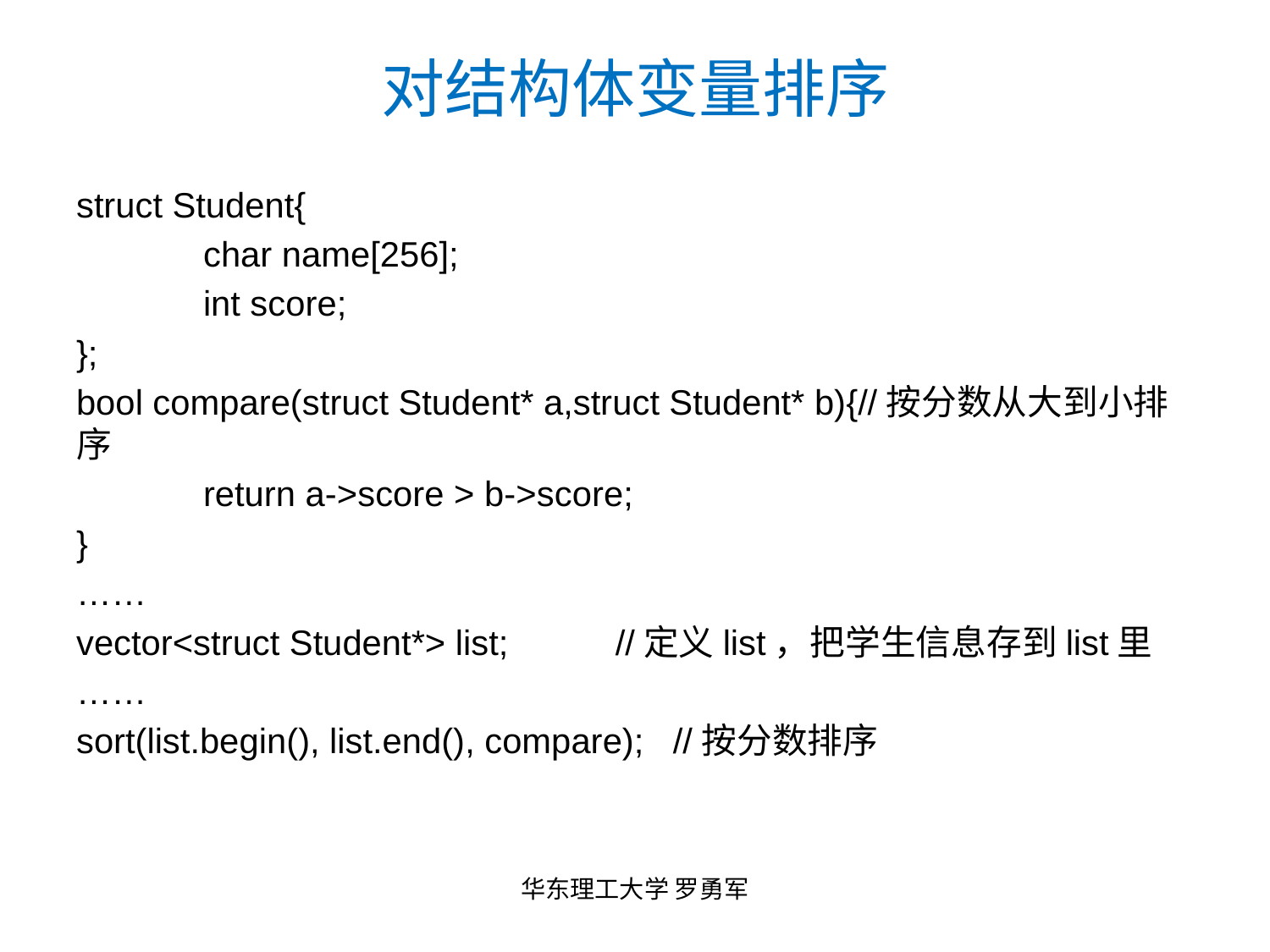

# 对结构体变量排序
struct Student{
	char name[256];
	int score;
};
bool compare(struct Student* a,struct Student* b){//按分数从大到小排序
	return a->score > b->score;
}
……
vector<struct Student*> list;           //定义list，把学生信息存到list里
……
sort(list.begin(), list.end(), compare);   //按分数排序

华东理工大学 罗勇军